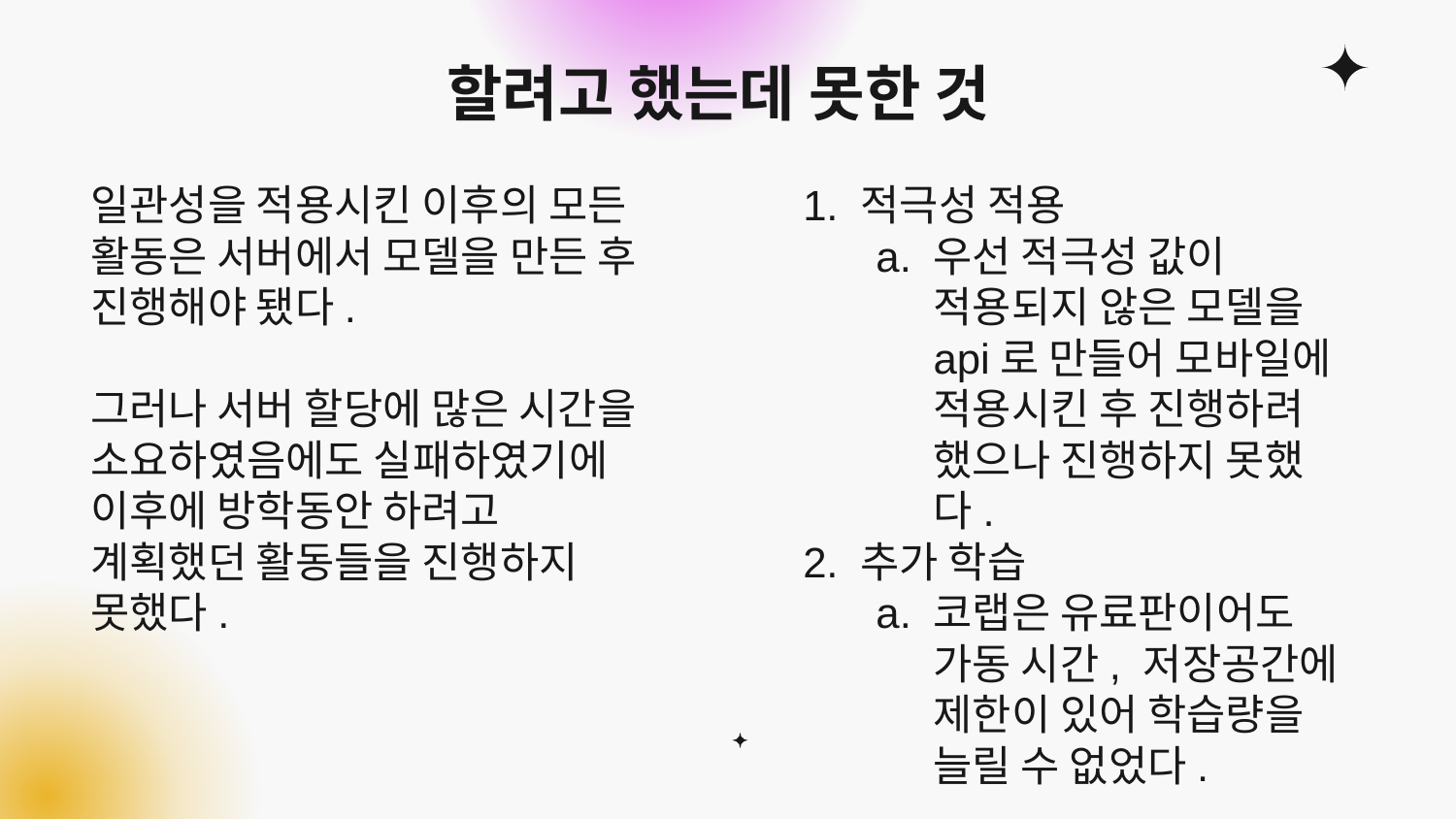

# 할려고 했는데 못한 것
일관성을 적용시킨 이후의 모든 활동은 서버에서 모델을 만든 후 진행해야 됐다.

그러나 서버 할당에 많은 시간을 소요하였음에도 실패하였기에 이후에 방학동안 하려고 계획했던 활동들을 진행하지 못했다.
적극성 적용
우선 적극성 값이 적용되지 않은 모델을 api로 만들어 모바일에 적용시킨 후 진행하려 했으나 진행하지 못했다.
추가 학습
코랩은 유료판이어도 가동 시간, 저장공간에 제한이 있어 학습량을 늘릴 수 없었다.